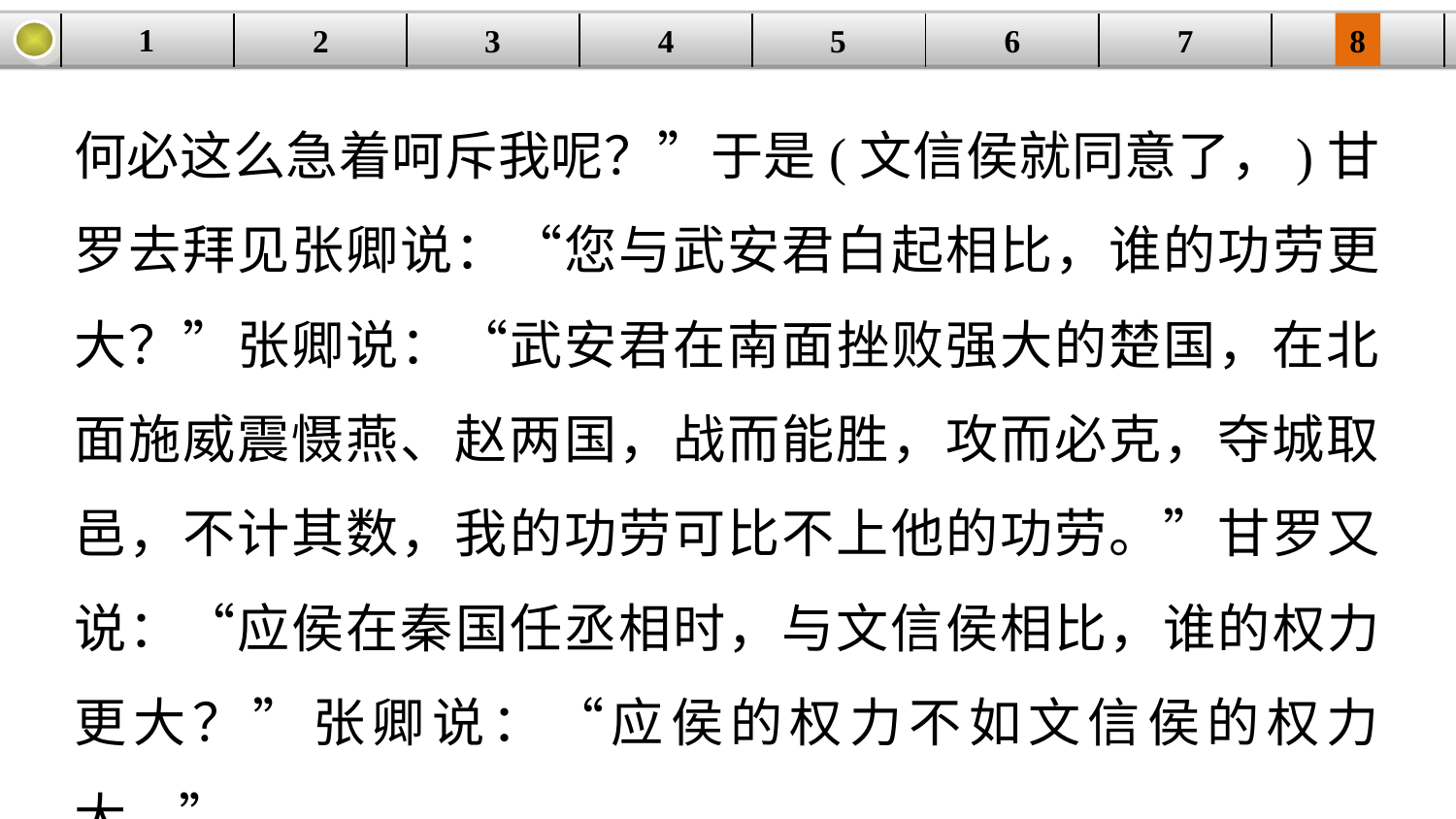

1
3
4
5
6
8
2
|  |  |  |  |  |  |  |  |
| --- | --- | --- | --- | --- | --- | --- | --- |
7

何必这么急着呵斥我呢？”于是(文信侯就同意了，)甘罗去拜见张卿说：“您与武安君白起相比，谁的功劳更大？”张卿说：“武安君在南面挫败强大的楚国，在北面施威震慑燕、赵两国，战而能胜，攻而必克，夺城取邑，不计其数，我的功劳可比不上他的功劳。”甘罗又说：“应侯在秦国任丞相时，与文信侯相比，谁的权力更大？”张卿说：“应侯的权力不如文信侯的权力大。”